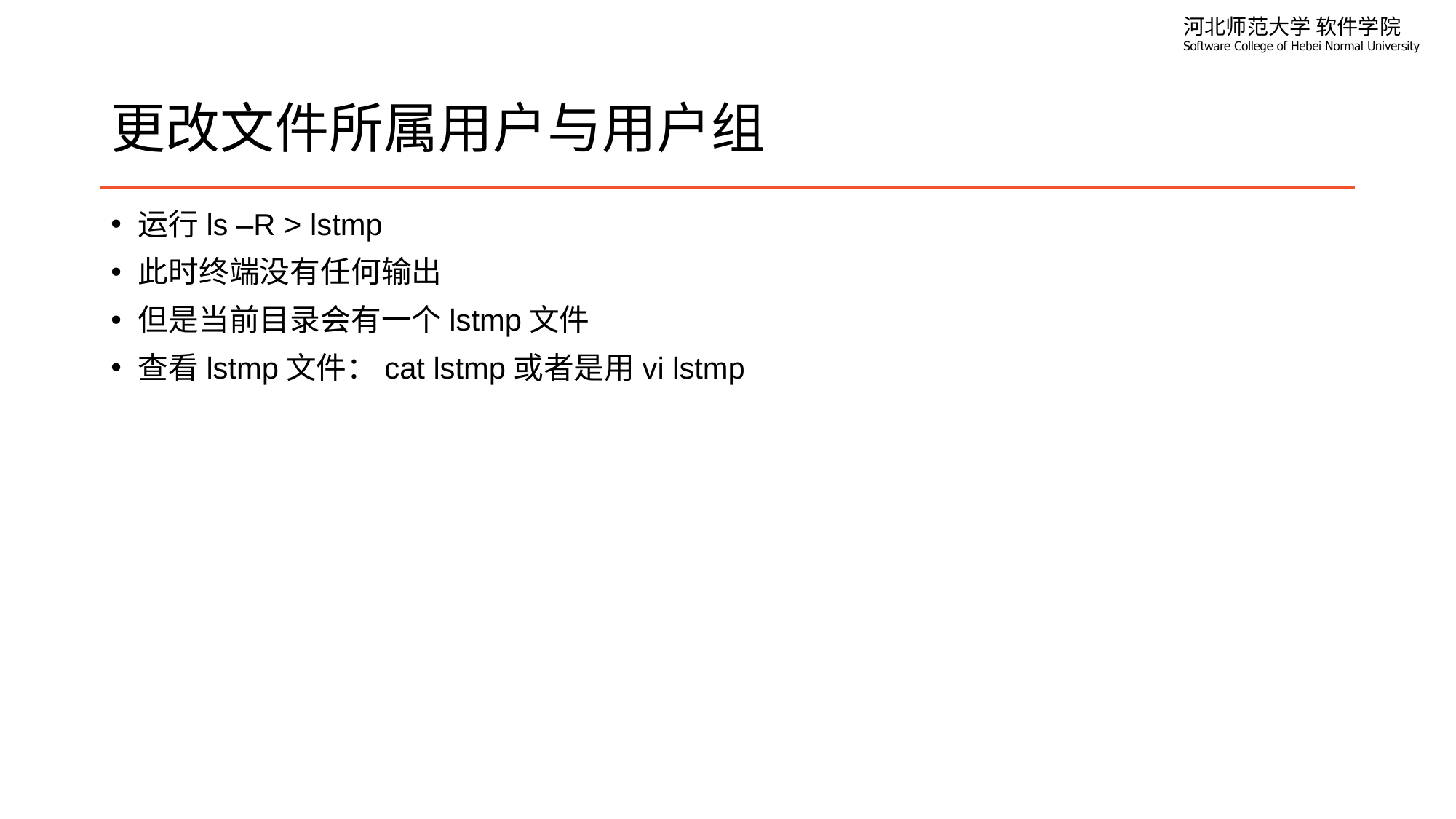

# 更改文件所属用户与用户组
运行ls –R > lstmp
此时终端没有任何输出
但是当前目录会有一个lstmp文件
查看lstmp文件：cat lstmp或者是用vi lstmp